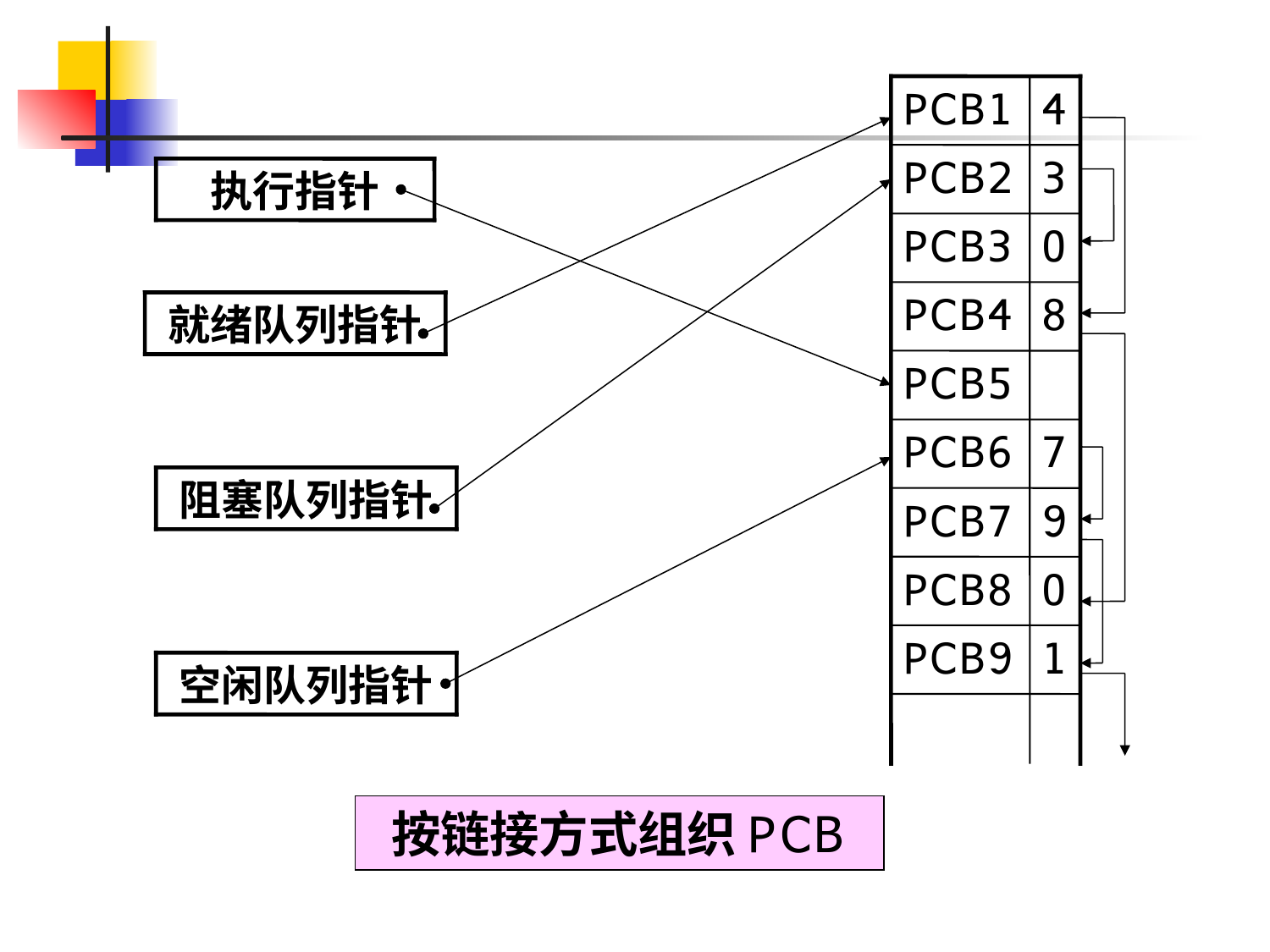

PCB1

4

PCB2

3
执行指针

PCB3

0

PCB4

8
就绪队列指针

PCB5

PCB6

7
阻塞队列指针

PCB7

9

PCB8

0
PCB9

1
空闲队列指针

按链接方式组织PCB